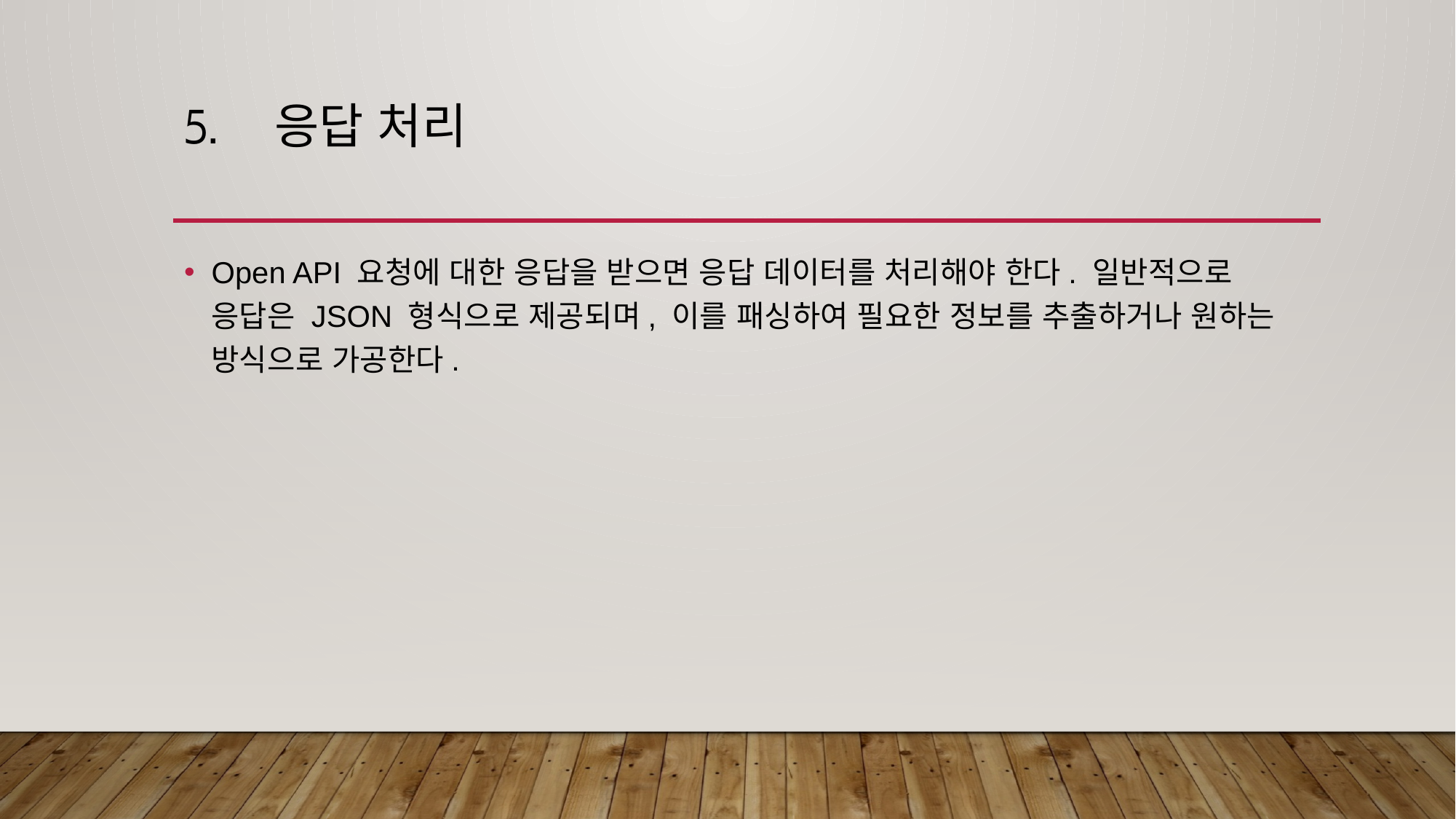

# 5.   응답 처리
Open API 요청에 대한 응답을 받으면 응답 데이터를 처리해야 한다. 일반적으로 응답은 JSON 형식으로 제공되며, 이를 패싱하여 필요한 정보를 추출하거나 원하는 방식으로 가공한다.